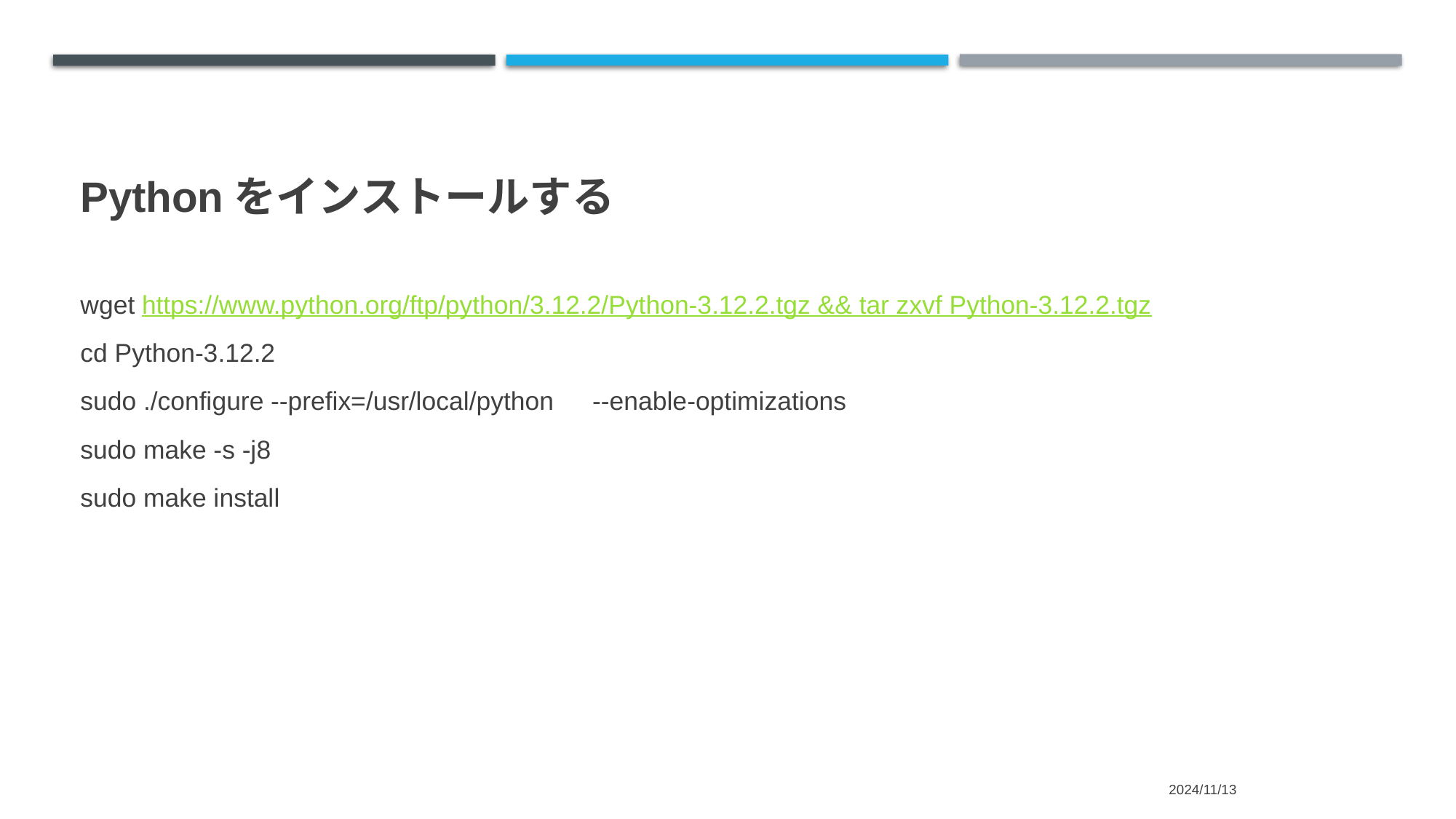

# Pythonをインストールする
wget https://www.python.org/ftp/python/3.12.2/Python-3.12.2.tgz && tar zxvf Python-3.12.2.tgz
cd Python-3.12.2
sudo ./configure --prefix=/usr/local/python　--enable-optimizations
sudo make -s -j8
sudo make install
2024/11/13